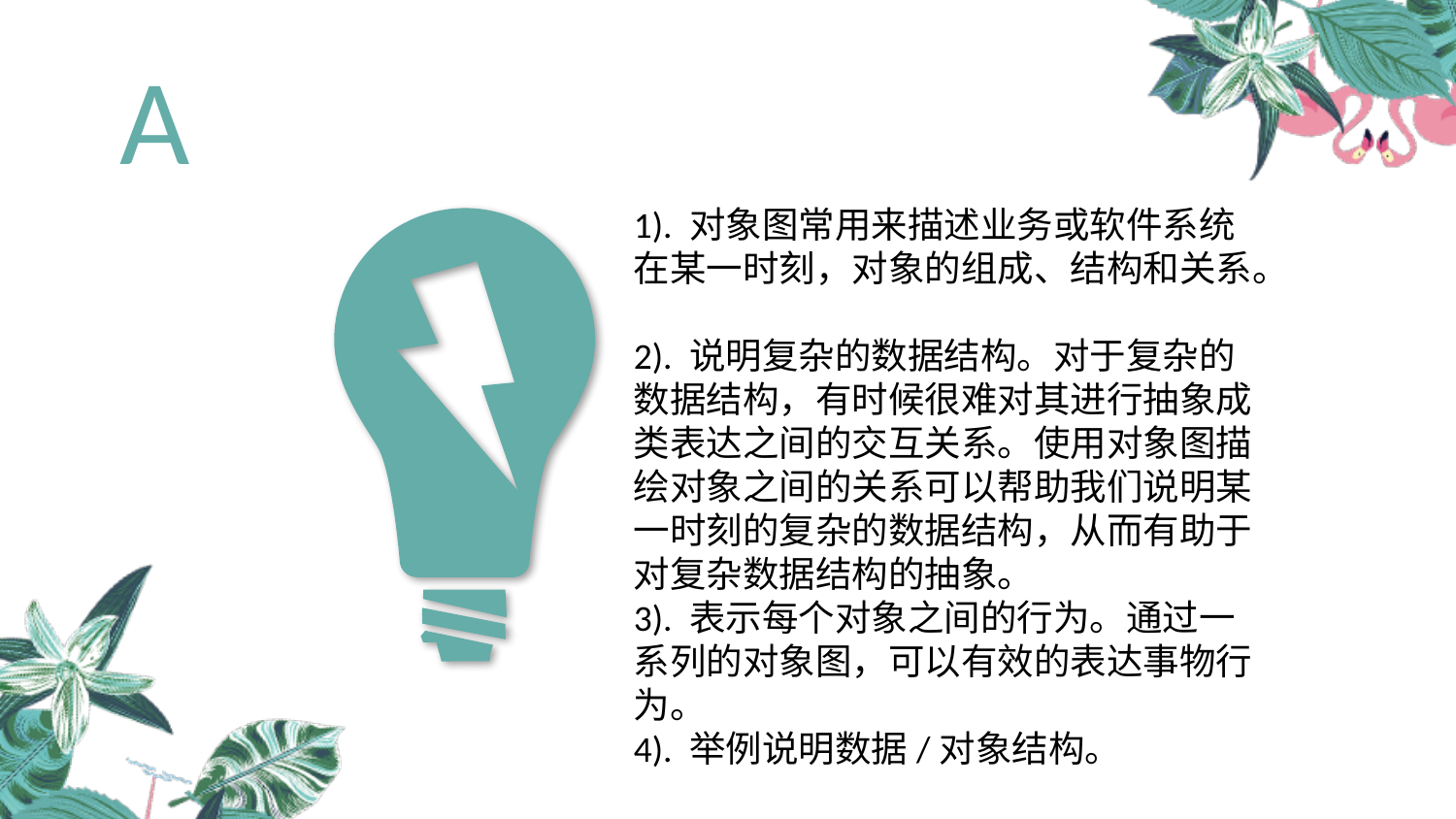

A
1). 对象图常用来描述业务或软件系统在某一时刻，对象的组成、结构和关系。
2). 说明复杂的数据结构。对于复杂的数据结构，有时候很难对其进行抽象成类表达之间的交互关系。使用对象图描绘对象之间的关系可以帮助我们说明某一时刻的复杂的数据结构，从而有助于对复杂数据结构的抽象。
3). 表示每个对象之间的行为。通过一系列的对象图，可以有效的表达事物行为。
4). 举例说明数据/对象结构。